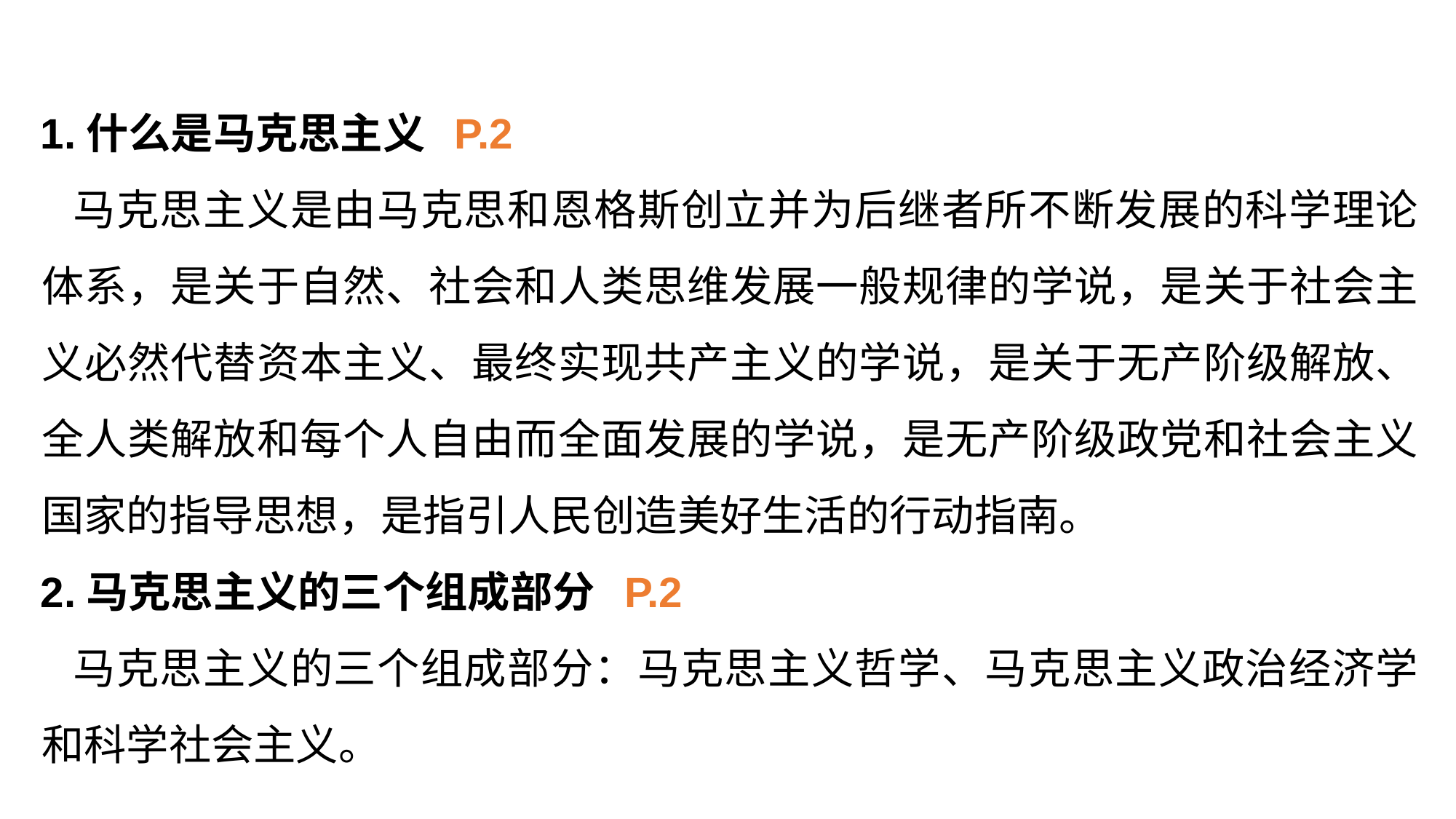

1.什么是马克思主义  P.2
  马克思主义是由马克思和恩格斯创立并为后继者所不断发展的科学理论体系，是关于自然、社会和人类思维发展一般规律的学说，是关于社会主义必然代替资本主义、最终实现共产主义的学说，是关于无产阶级解放、全人类解放和每个人自由而全面发展的学说，是无产阶级政党和社会主义国家的指导思想，是指引人民创造美好生活的行动指南。
2.马克思主义的三个组成部分  P.2
  马克思主义的三个组成部分：马克思主义哲学、马克思主义政治经济学和科学社会主义。